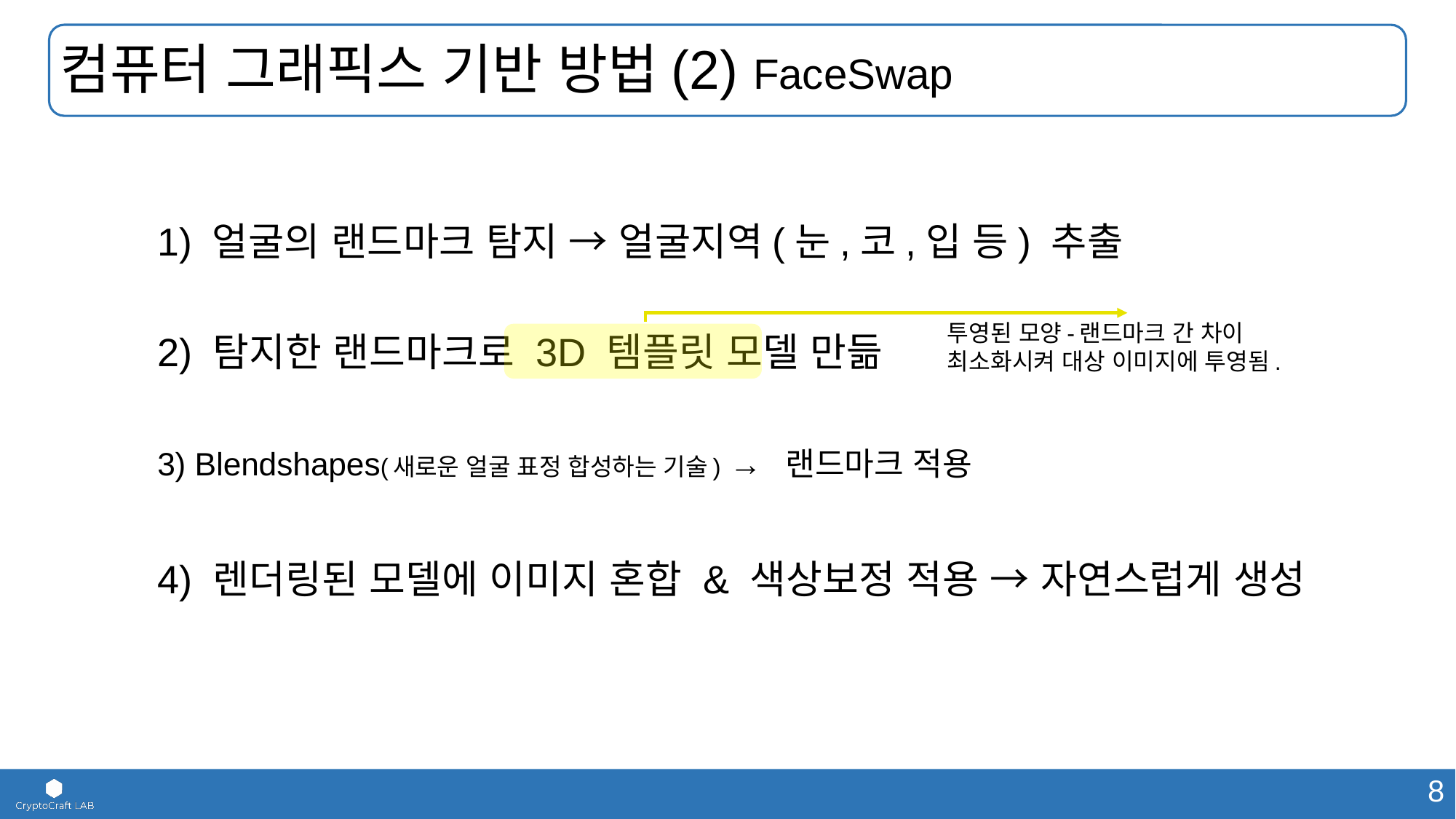

컴퓨터 그래픽스 기반 방법(2) FaceSwap
1) 얼굴의 랜드마크 탐지 → 얼굴지역(눈,코,입 등) 추출
투영된 모양-랜드마크 간 차이 최소화시켜 대상 이미지에 투영됨.
2) 탐지한 랜드마크로 3D 템플릿 모델 만듦

3) Blendshapes(새로운 얼굴 표정 합성하는 기술) →  랜드마크 적용
4) 렌더링된 모델에 이미지 혼합 & 색상보정 적용 → 자연스럽게 생성